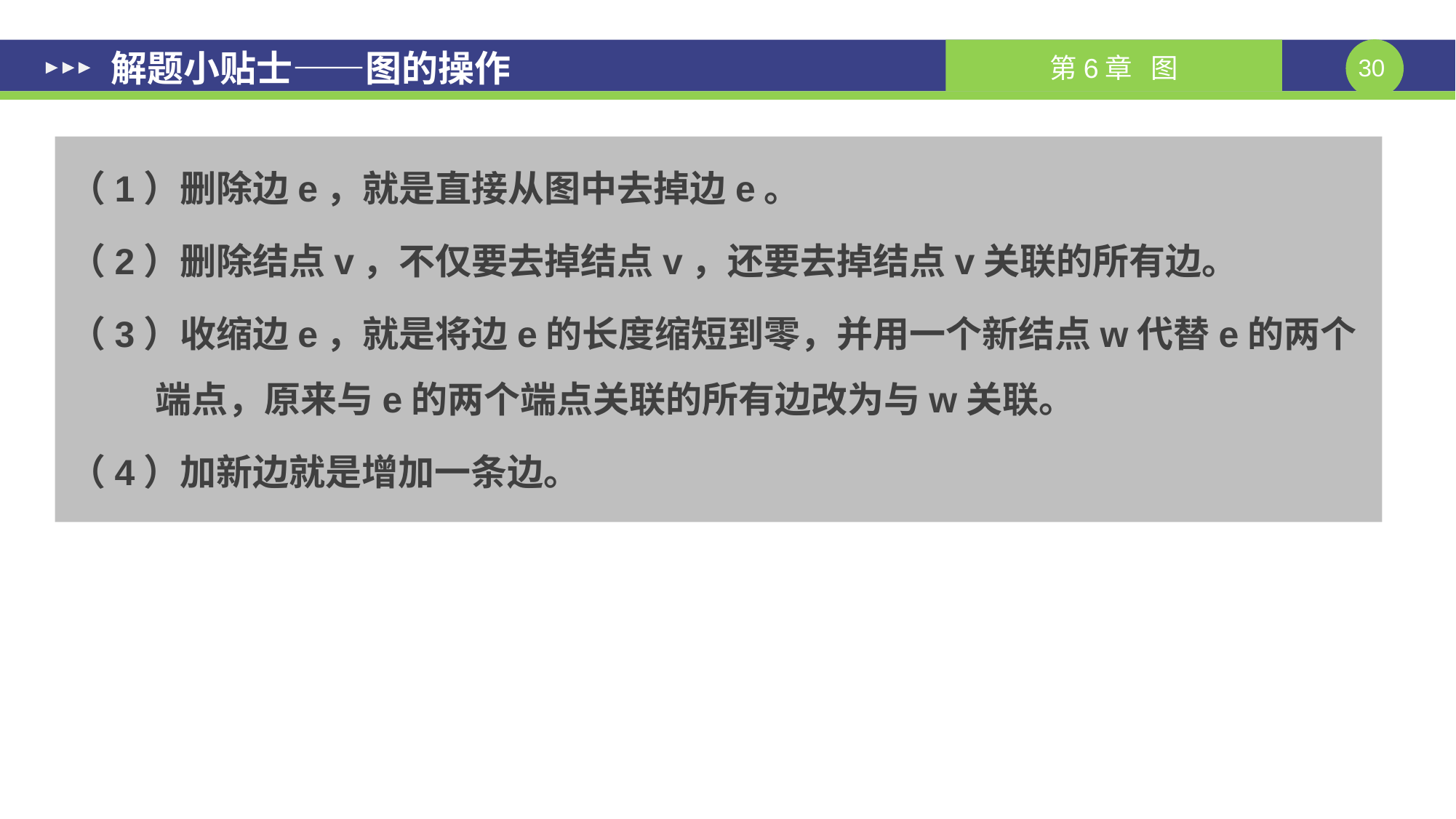

解题小贴士——图的操作
（1）删除边e，就是直接从图中去掉边e。
（2）删除结点v，不仅要去掉结点v，还要去掉结点v关联的所有边。
（3）收缩边e，就是将边e的长度缩短到零，并用一个新结点w代替e的两个端点，原来与e的两个端点关联的所有边改为与w关联。
（4）加新边就是增加一条边。